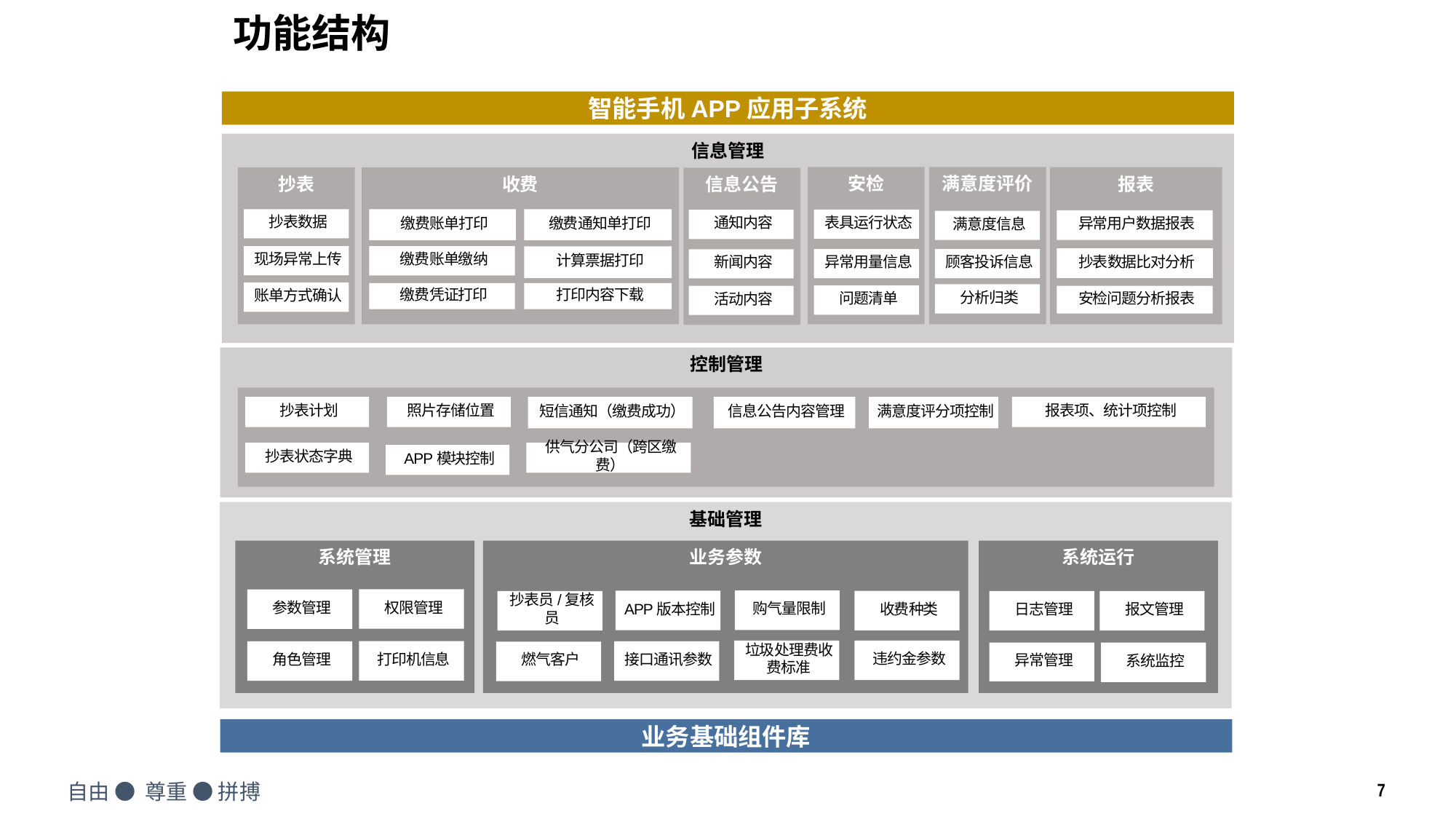

功能结构
智能手机APP应用子系统
信息管理

安检
满意度评价
报表
抄表
收费
信息公告
缴费账单打印
缴费通知单打印
抄表数据
表具运行状态
通知内容
异常用户数据报表
满意度信息
现场异常上传
缴费账单缴纳
计算票据打印
抄表数据比对分析
异常用量信息
顾客投诉信息
新闻内容
账单方式确认
缴费凭证打印
打印内容下载
分析归类
问题清单
活动内容
安检问题分析报表
控制管理

短信通知（缴费成功）
抄表计划
照片存储位置
信息公告内容管理
满意度评分项控制
报表项、统计项控制
抄表状态字典
供气分公司（跨区缴费）
APP模块控制
基础管理
系统管理
业务参数
系统运行
权限管理
参数管理
购气量限制
APP版本控制
收费种类
抄表员/复核员
日志管理
报文管理
垃圾处理费收费标准
违约金参数
打印机信息
接口通讯参数
角色管理
燃气客户
异常管理
系统监控
业务基础组件库